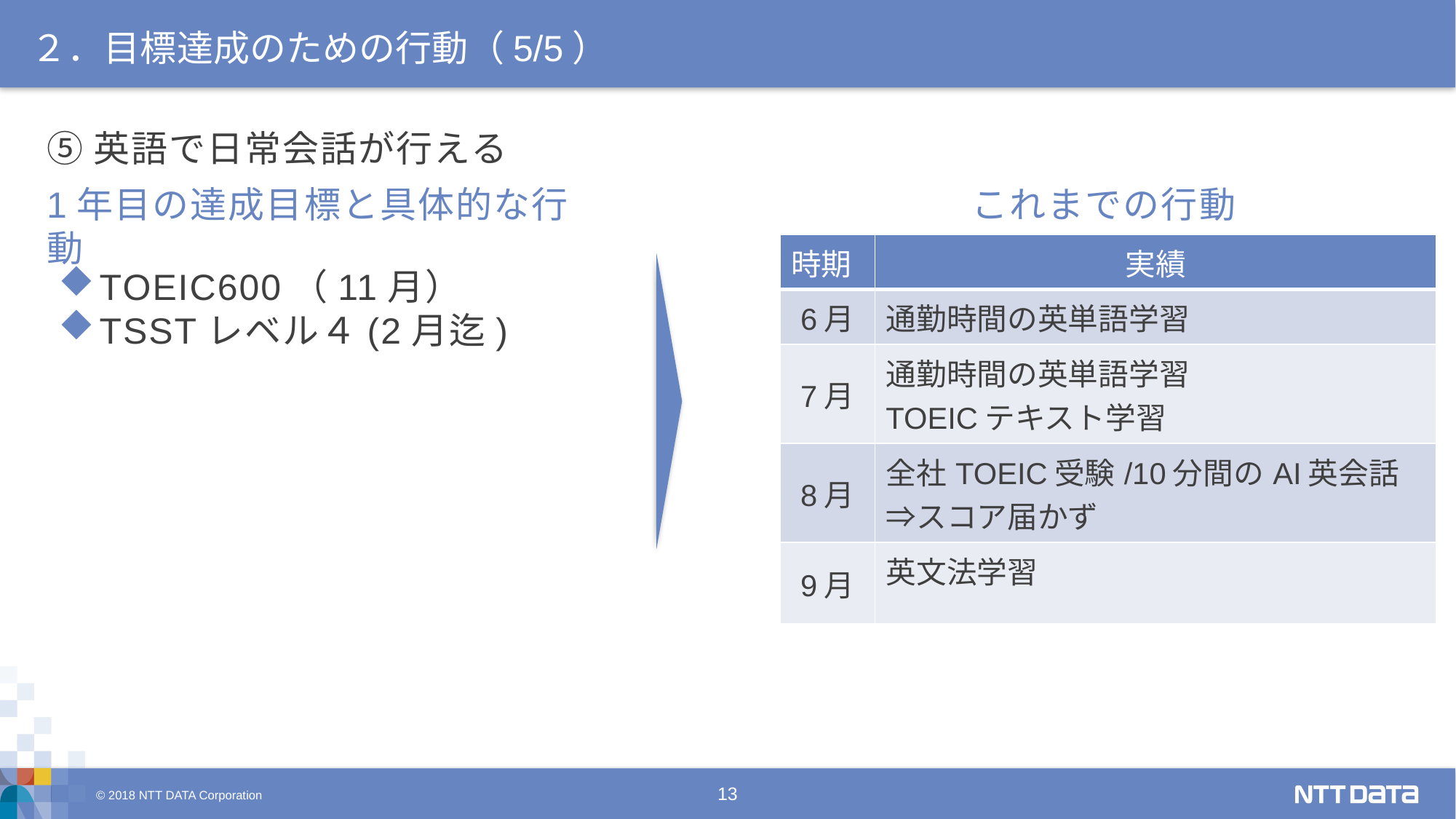

# ２．目標達成のための行動（5/5）
⑤英語で日常会話が行える
1年目の達成目標と具体的な行動
これまでの行動
| 時期 | 実績 |
| --- | --- |
| 6月 | 通勤時間の英単語学習 |
| 7月 | 通勤時間の英単語学習 TOEICテキスト学習 |
| 8月 | 全社TOEIC受験/10分間のAI英会話 ⇒スコア届かず |
| 9月 | 英文法学習 |
TOEIC600（11月）
TSSTレベル４(2月迄)